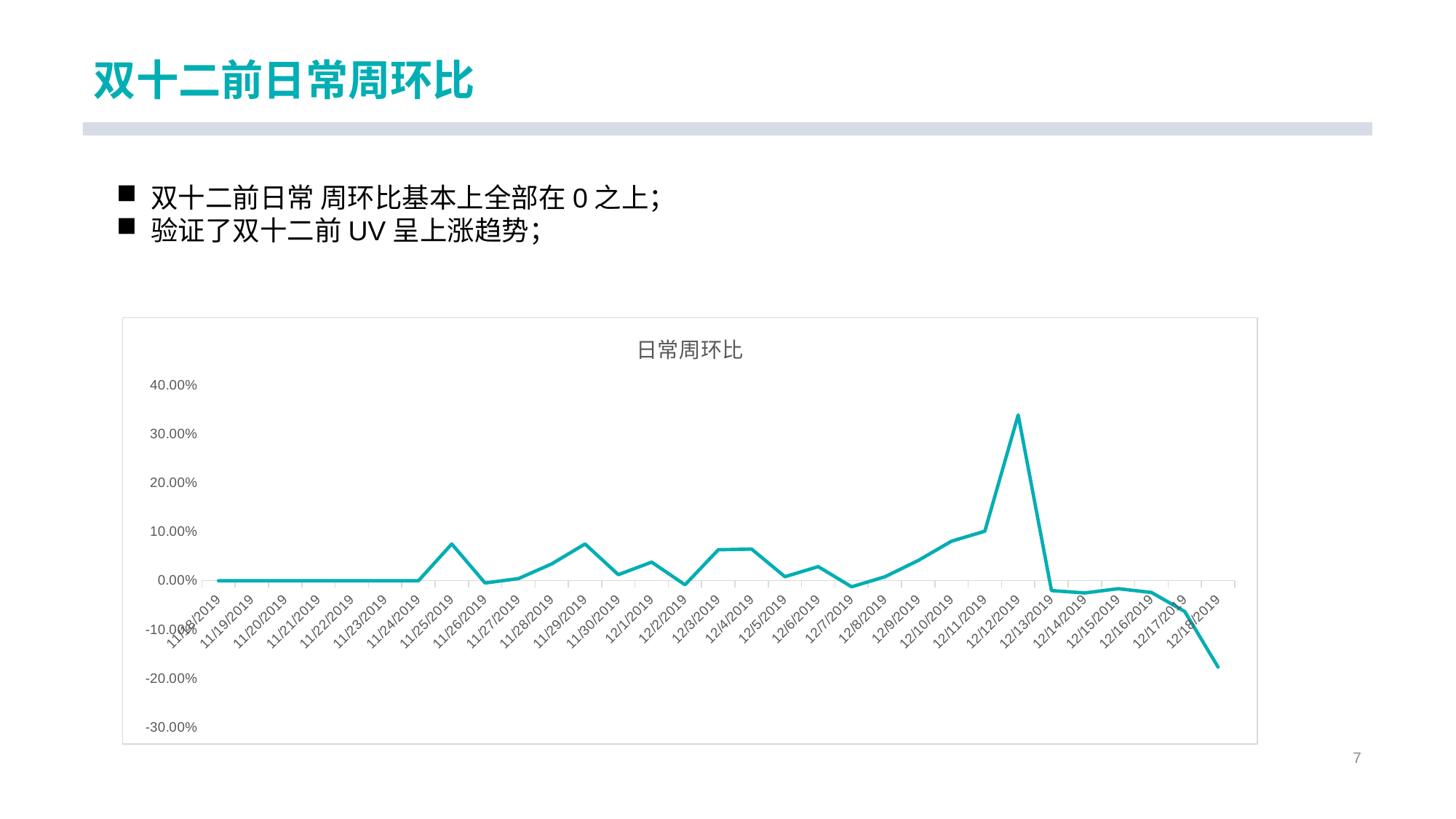

# 双十二前⽇常周环⽐
双十二前日常 周环比基本上全部在0之上；
验证了双十二前UV呈上涨趋势；

### Chart:

| Category | 日常周环比 |
|---|---|
| 43787 | 0.0 |
| 43788 | 0.0 |
| 43789 | 0.0 |
| 43790 | 0.0 |
| 43791 | 0.0 |
| 43792 | 0.0 |
| 43793 | 0.0 |
| 43794 | 0.0752212389380531 |
| 43795 | -0.0045045045045045045 |
| 43796 | 0.004329004329004329 |
| 43797 | 0.034482758620689655 |
| 43798 | 0.0752212389380531 |
| 43799 | 0.012448132780082987 |
| 43800 | 0.038135593220338986 |
| 43801 | -0.00823045267489712 |
| 43802 | 0.06334841628959276 |
| 43803 | 0.06465517241379311 |
| 43804 | 0.008333333333333333 |
| 43805 | 0.02880658436213992 |
| 43806 | -0.012295081967213115 |
| 43807 | 0.00816326530612245 |
| 43808 | 0.04149377593360996 |
| 43809 | 0.08085106382978724 |
| 43810 | 0.10121457489878542 |
| 43811 | 0.33884297520661155 |
| 43812 | -0.02 |
| 43813 | -0.024896265560165973 |
| 43814 | -0.016194331983805668 |
| 43815 | -0.02390438247011952 |
| 43816 | -0.06299212598425197 |
| 43817 | -0.17647058823529413 |
7